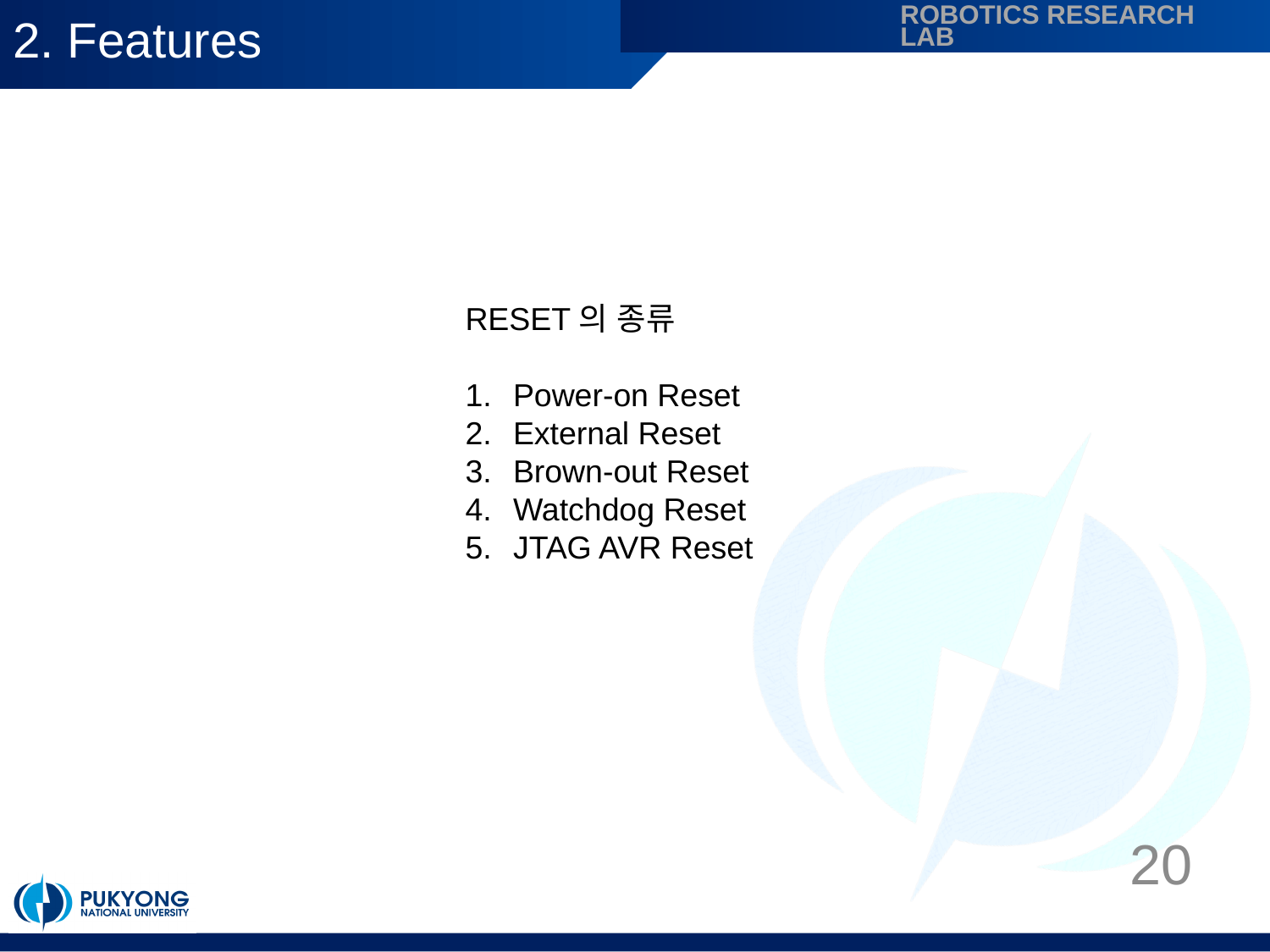

# 2. Features
RESET의 종류

Power-on Reset
External Reset
Brown-out Reset
Watchdog Reset
JTAG AVR Reset
20